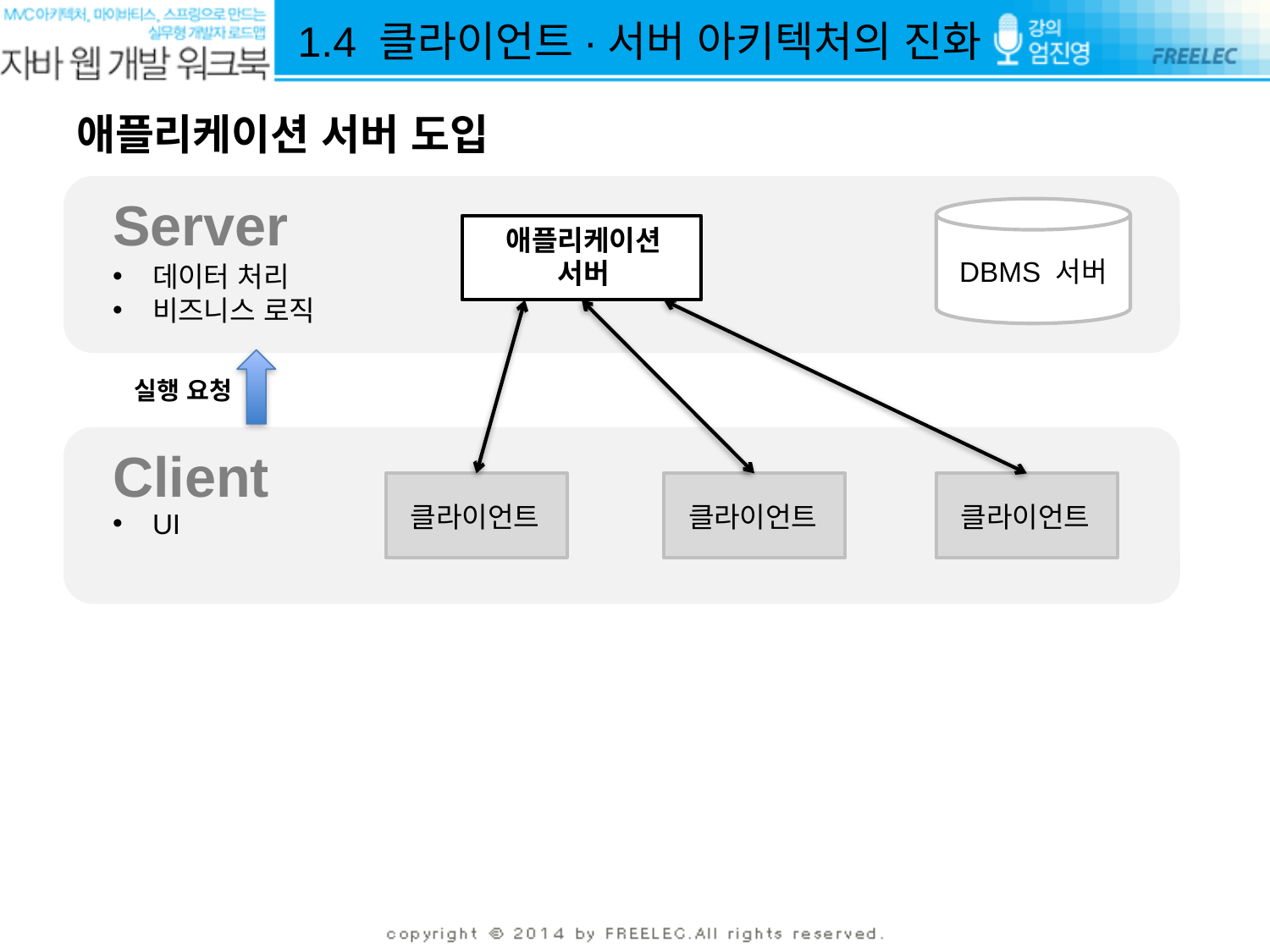

1.4 클라이언트·서버 아키텍처의 진화
애플리케이션 서버 도입

Server

DBMS 서버

애플리케이션
서버
데이터 처리
비즈니스 로직

실행 요청

Client

클라이언트

클라이언트

클라이언트
UI